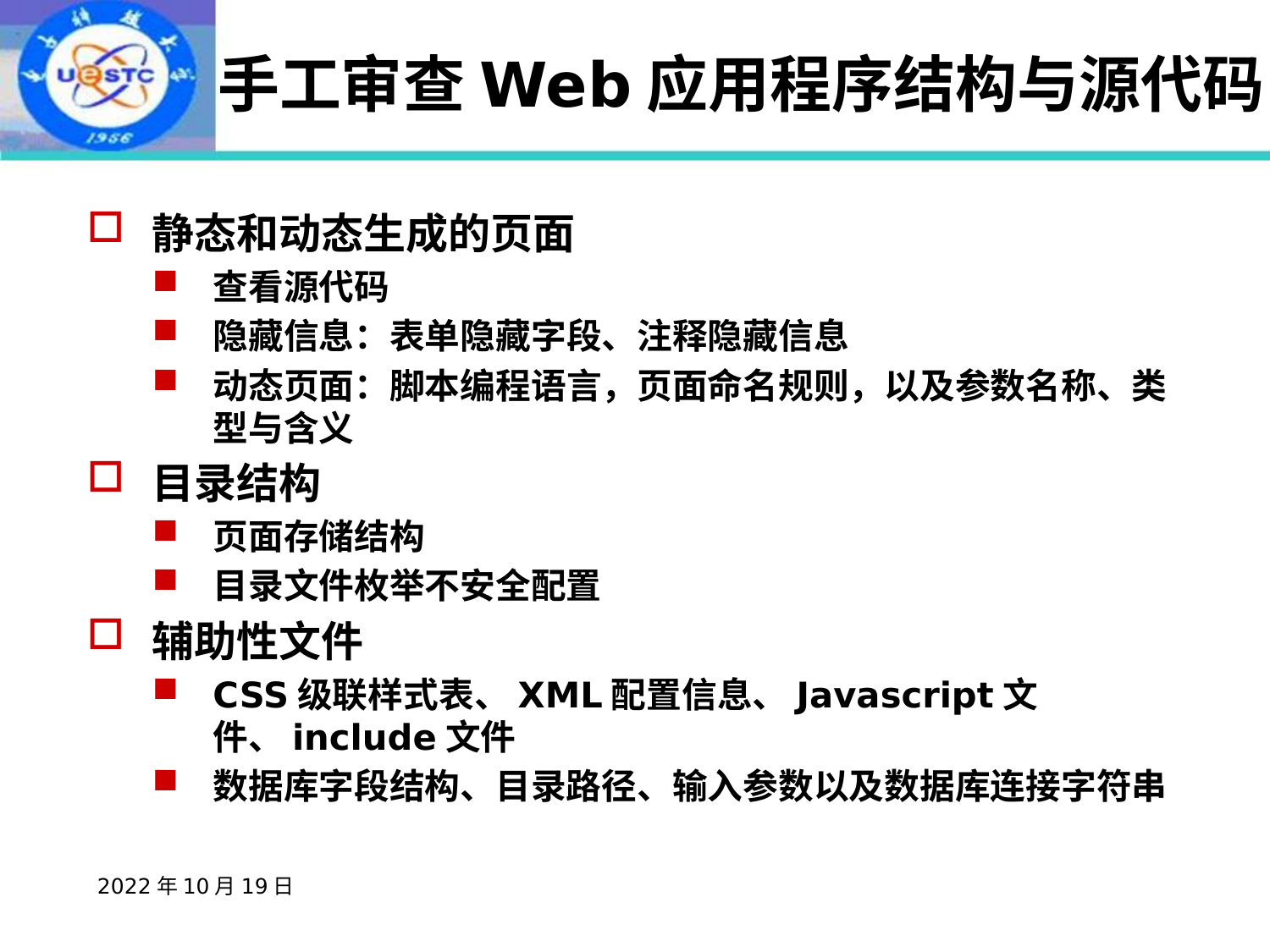

# 手工审查Web应用程序结构与源代码
静态和动态生成的页面
查看源代码
隐藏信息：表单隐藏字段、注释隐藏信息
动态页面：脚本编程语言，页面命名规则，以及参数名称、类型与含义
目录结构
页面存储结构
目录文件枚举不安全配置
辅助性文件
CSS级联样式表、XML配置信息、Javascript文件、include文件
数据库字段结构、目录路径、输入参数以及数据库连接字符串
2022年10月19日
27